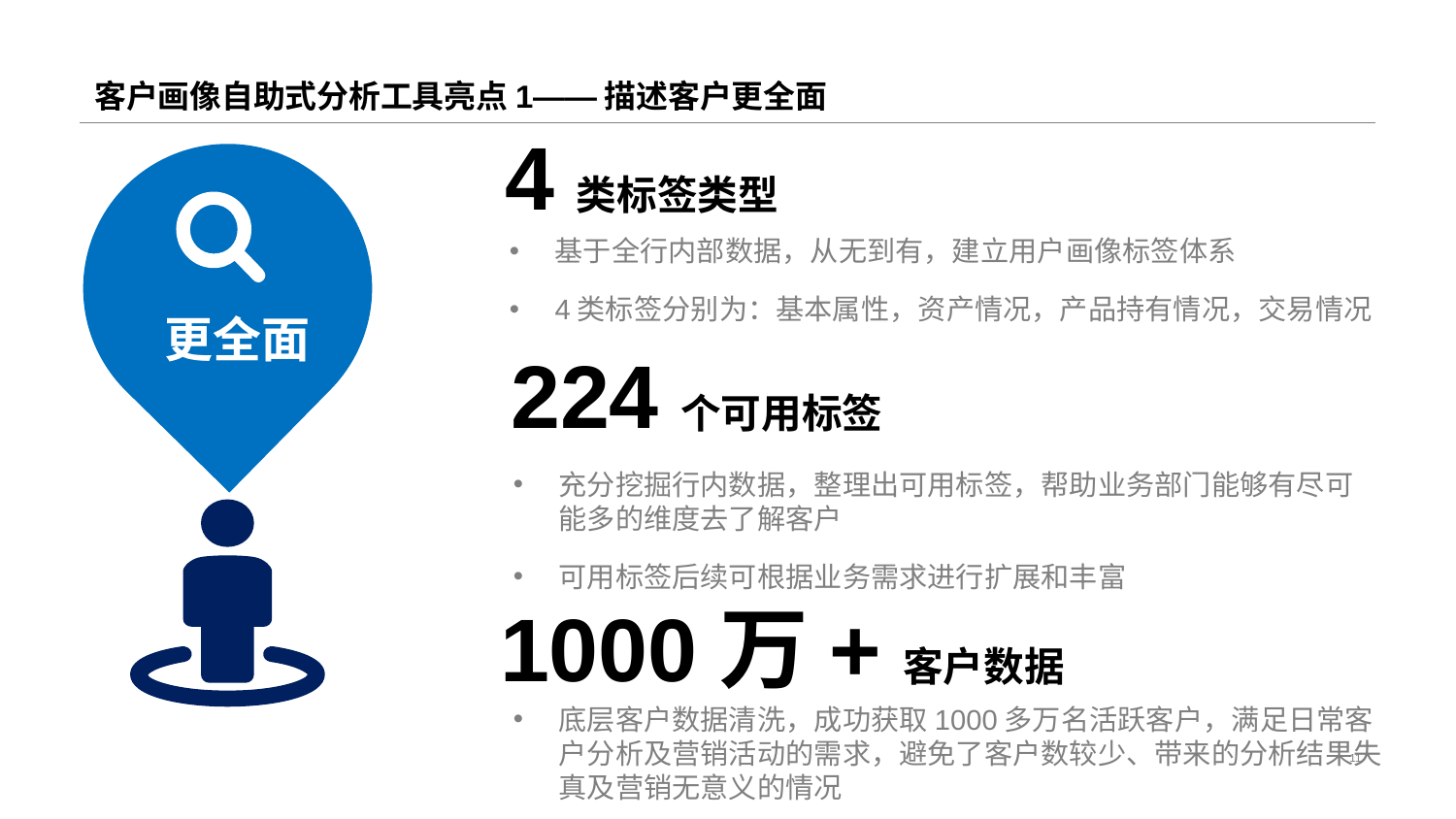

# 客户画像自助式分析工具亮点1——描述客户更全面
4类标签类型
基于全行内部数据，从无到有，建立用户画像标签体系
4类标签分别为：基本属性，资产情况，产品持有情况，交易情况

更全面

更便捷
224个可用标签
充分挖掘行内数据，整理出可用标签，帮助业务部门能够有尽可能多的维度去了解客户
可用标签后续可根据业务需求进行扩展和丰富
1000万+客户数据
底层客户数据清洗，成功获取1000多万名活跃客户，满足日常客户分析及营销活动的需求，避免了客户数较少、带来的分析结果失真及营销无意义的情况
11